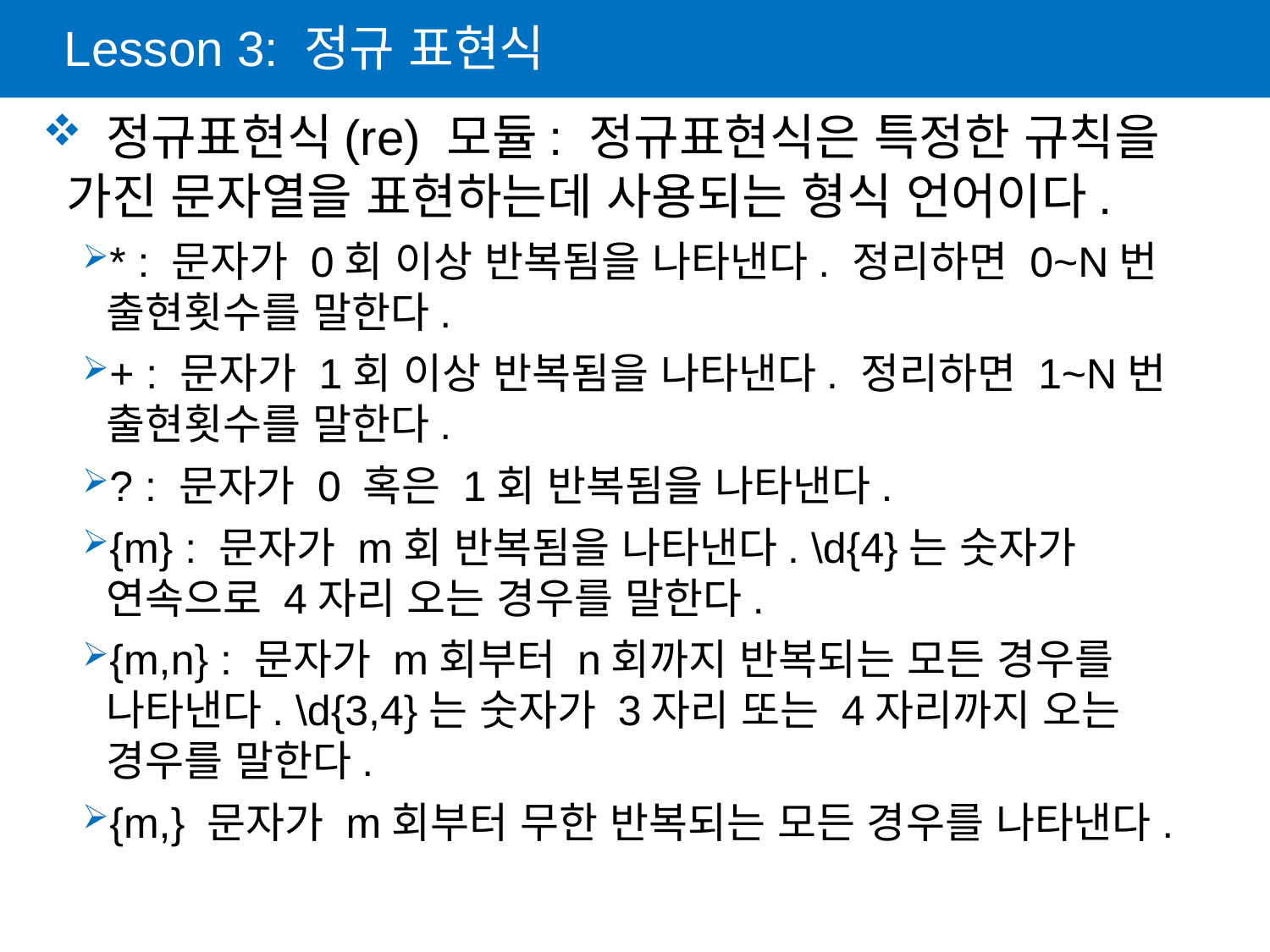

# Lesson 3: 정규 표현식
 정규표현식(re) 모듈: 정규표현식은 특정한 규칙을 가진 문자열을 표현하는데 사용되는 형식 언어이다.
* : 문자가 0회 이상 반복됨을 나타낸다. 정리하면 0~N번 출현횟수를 말한다.
+ : 문자가 1회 이상 반복됨을 나타낸다. 정리하면 1~N번 출현횟수를 말한다.
? : 문자가 0 혹은 1회 반복됨을 나타낸다.
{m} : 문자가 m회 반복됨을 나타낸다. \d{4}는 숫자가 연속으로 4자리 오는 경우를 말한다.
{m,n} : 문자가 m회부터 n회까지 반복되는 모든 경우를 나타낸다. \d{3,4}는 숫자가 3자리 또는 4자리까지 오는 경우를 말한다.
{m,} 문자가 m회부터 무한 반복되는 모든 경우를 나타낸다.